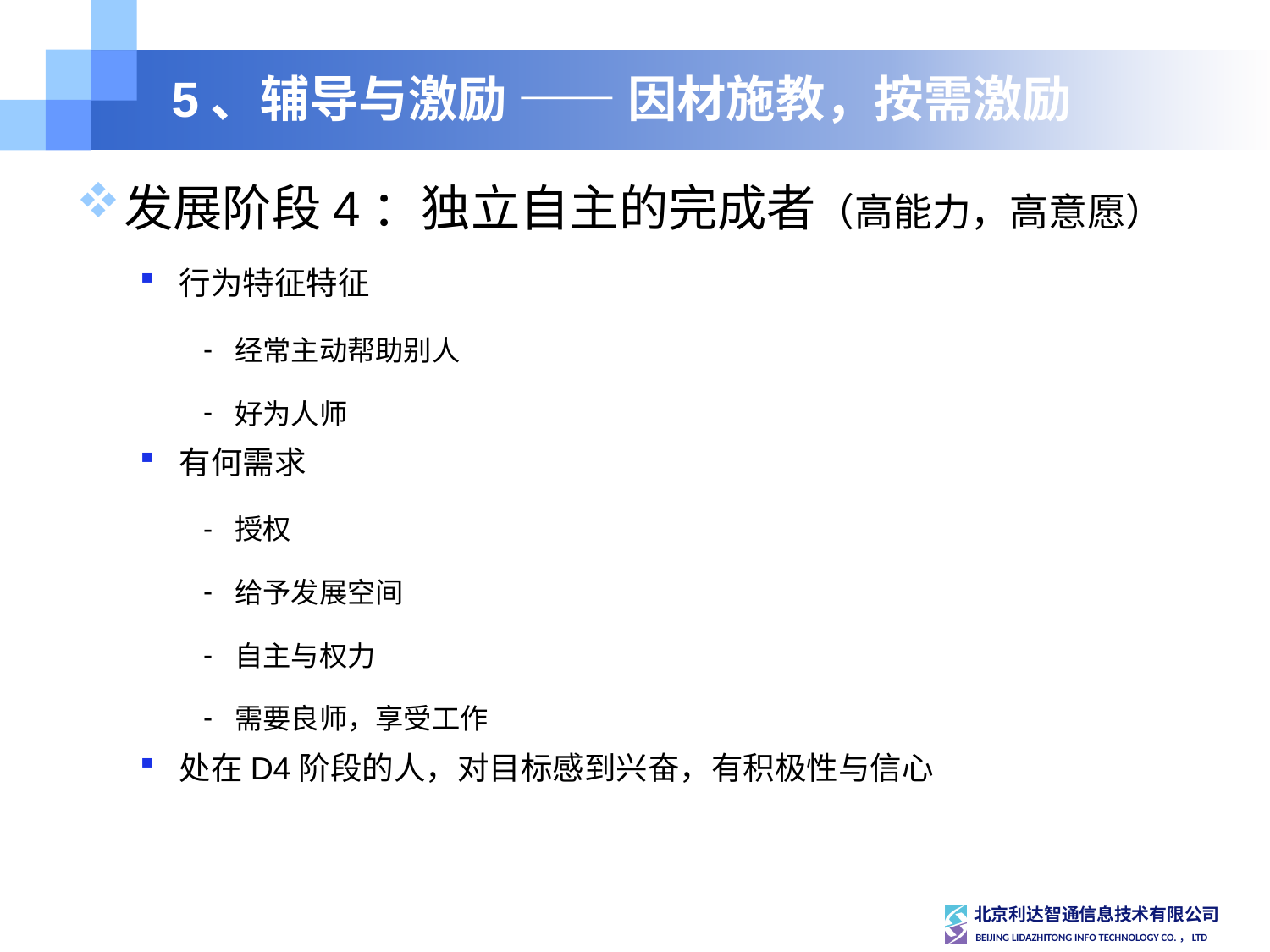

# 5、辅导与激励 —— 因材施教，按需激励
发展阶段4：独立自主的完成者（高能力，高意愿）
行为特征特征
经常主动帮助别人
好为人师
有何需求
授权
给予发展空间
自主与权力
需要良师，享受工作
处在D4阶段的人，对目标感到兴奋，有积极性与信心